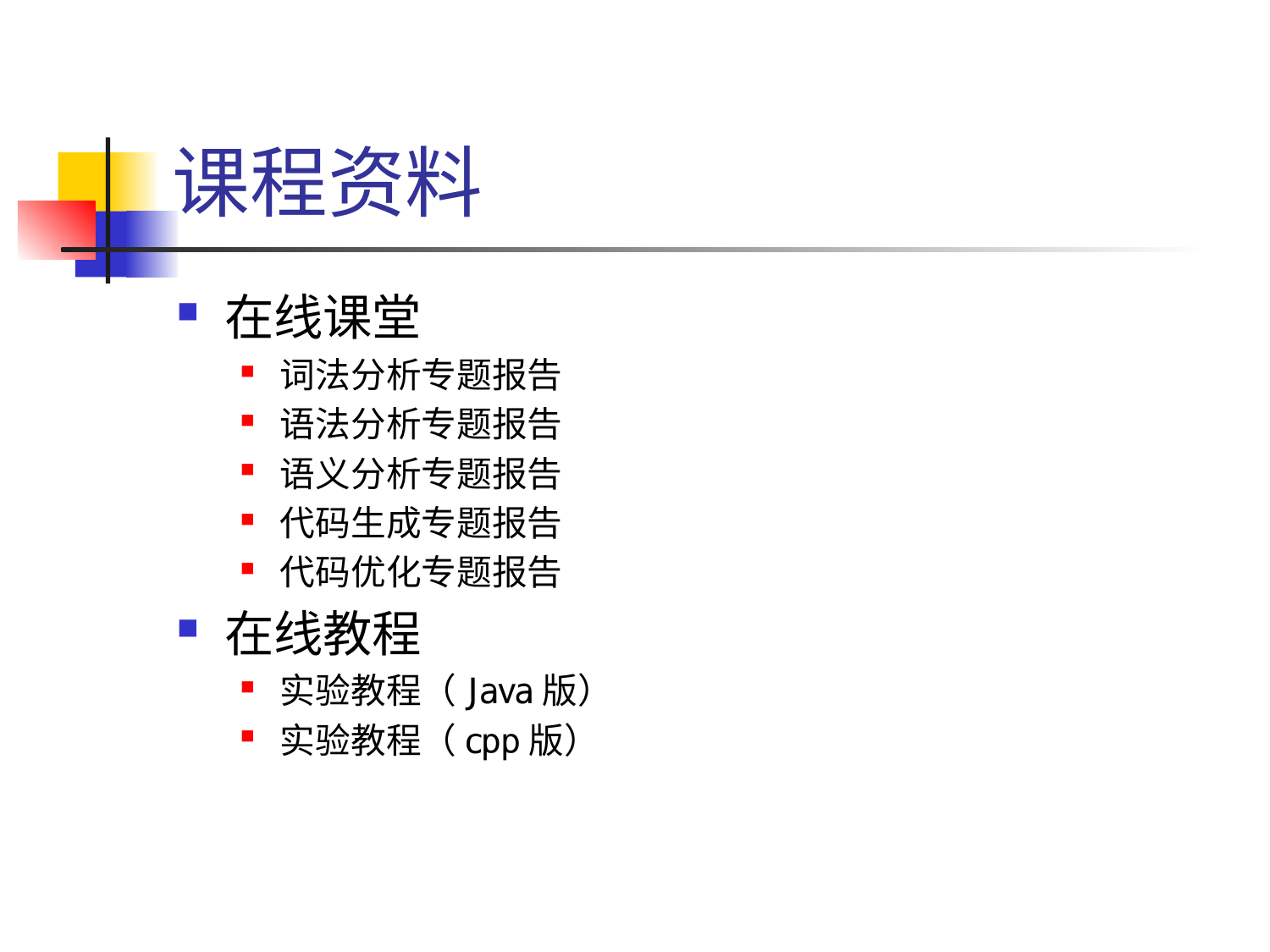

# 课程资料
在线课堂
词法分析专题报告
语法分析专题报告
语义分析专题报告
代码生成专题报告
代码优化专题报告
在线教程
实验教程（Java版）
实验教程（cpp版）